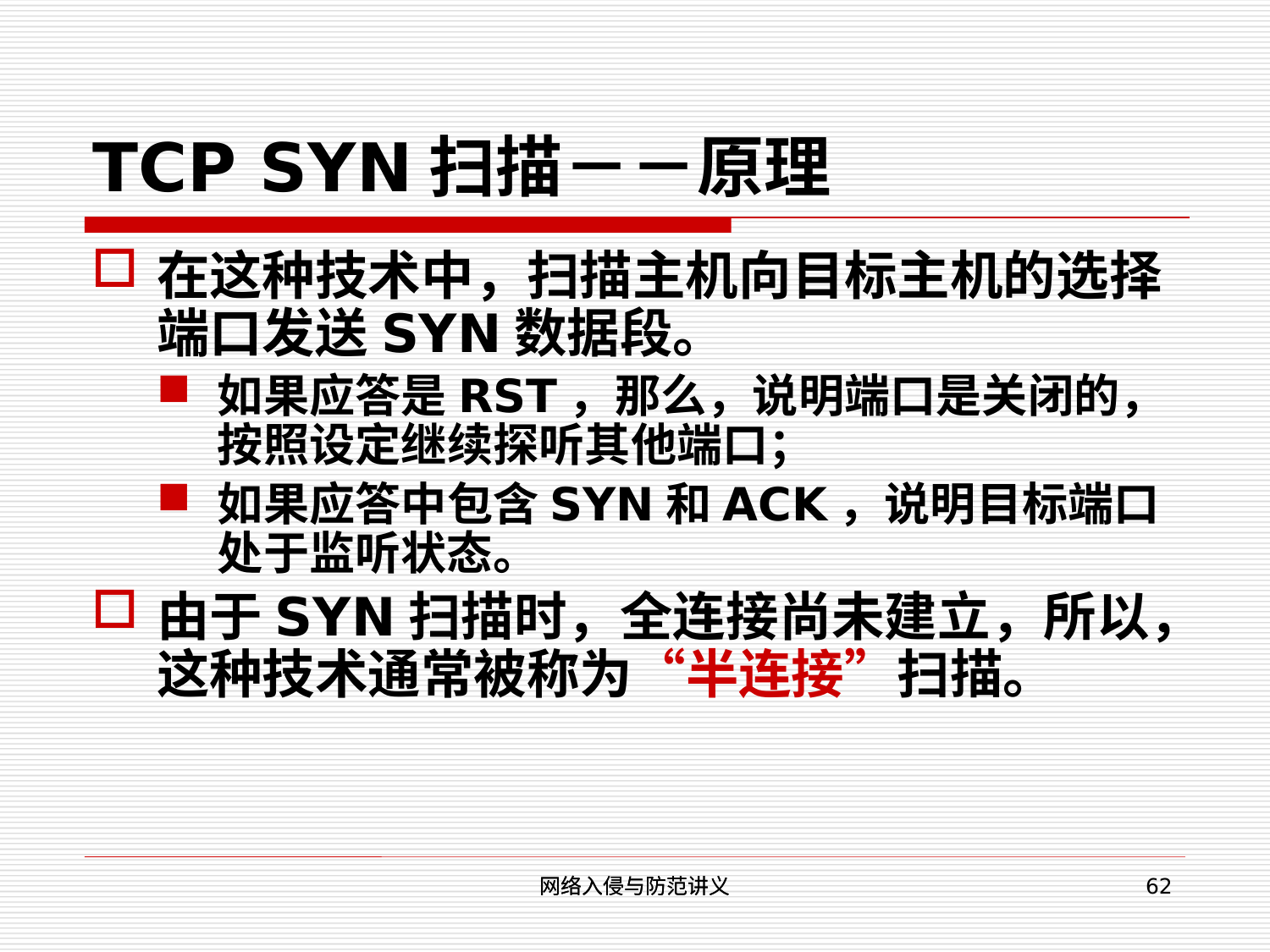

# TCP SYN扫描－－原理
在这种技术中，扫描主机向目标主机的选择端口发送SYN数据段。
如果应答是RST，那么，说明端口是关闭的，按照设定继续探听其他端口；
如果应答中包含SYN和ACK，说明目标端口处于监听状态。
由于SYN扫描时，全连接尚未建立，所以，这种技术通常被称为“半连接”扫描。

网络入侵与防范讲义
网络入侵与防范讲义
62
62